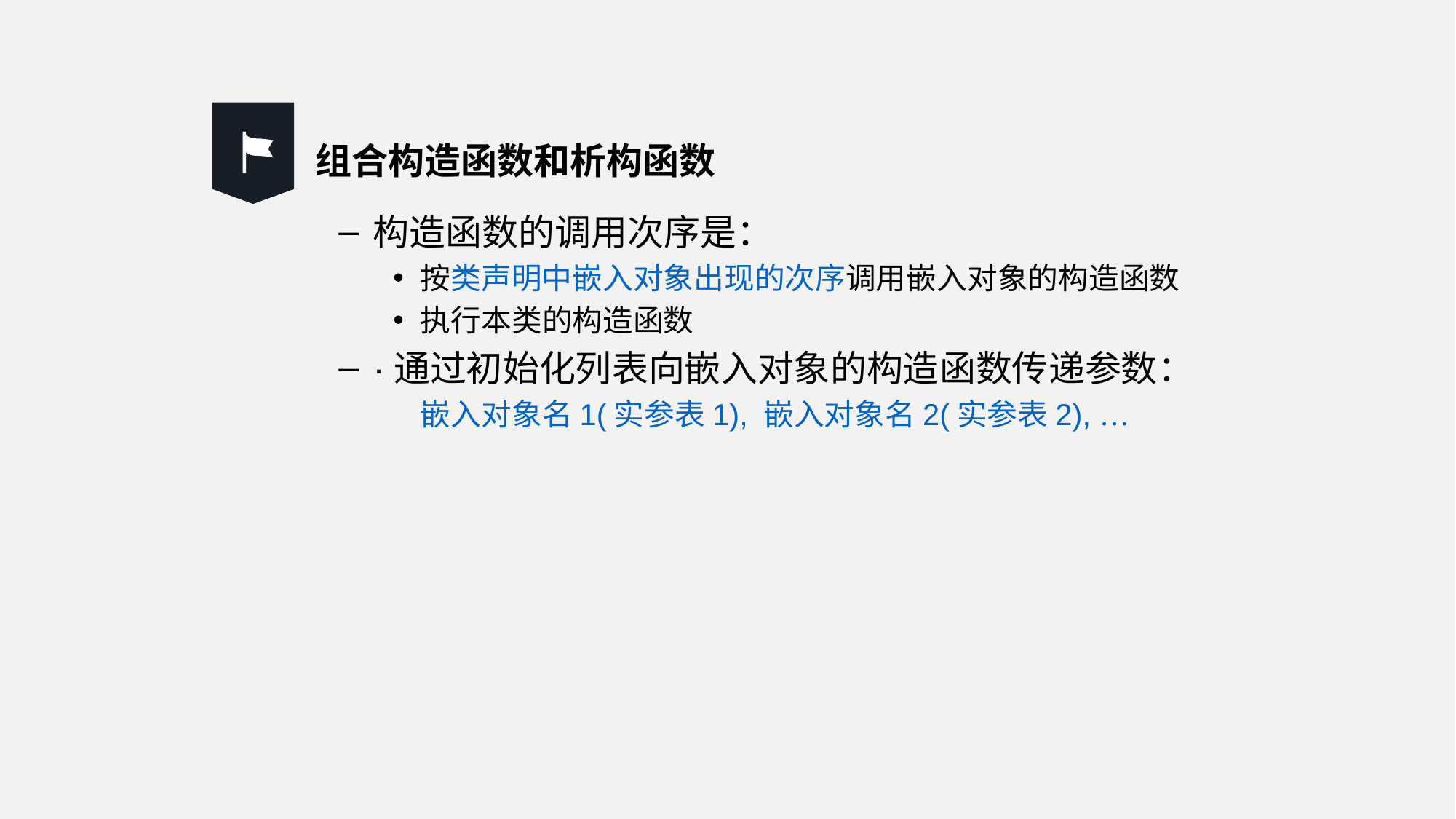

组合构造函数和析构函数
构造函数的调用次序是：
按类声明中嵌入对象出现的次序调用嵌入对象的构造函数
执行本类的构造函数
·通过初始化列表向嵌入对象的构造函数传递参数：
	嵌入对象名1(实参表1), 嵌入对象名2(实参表2), …